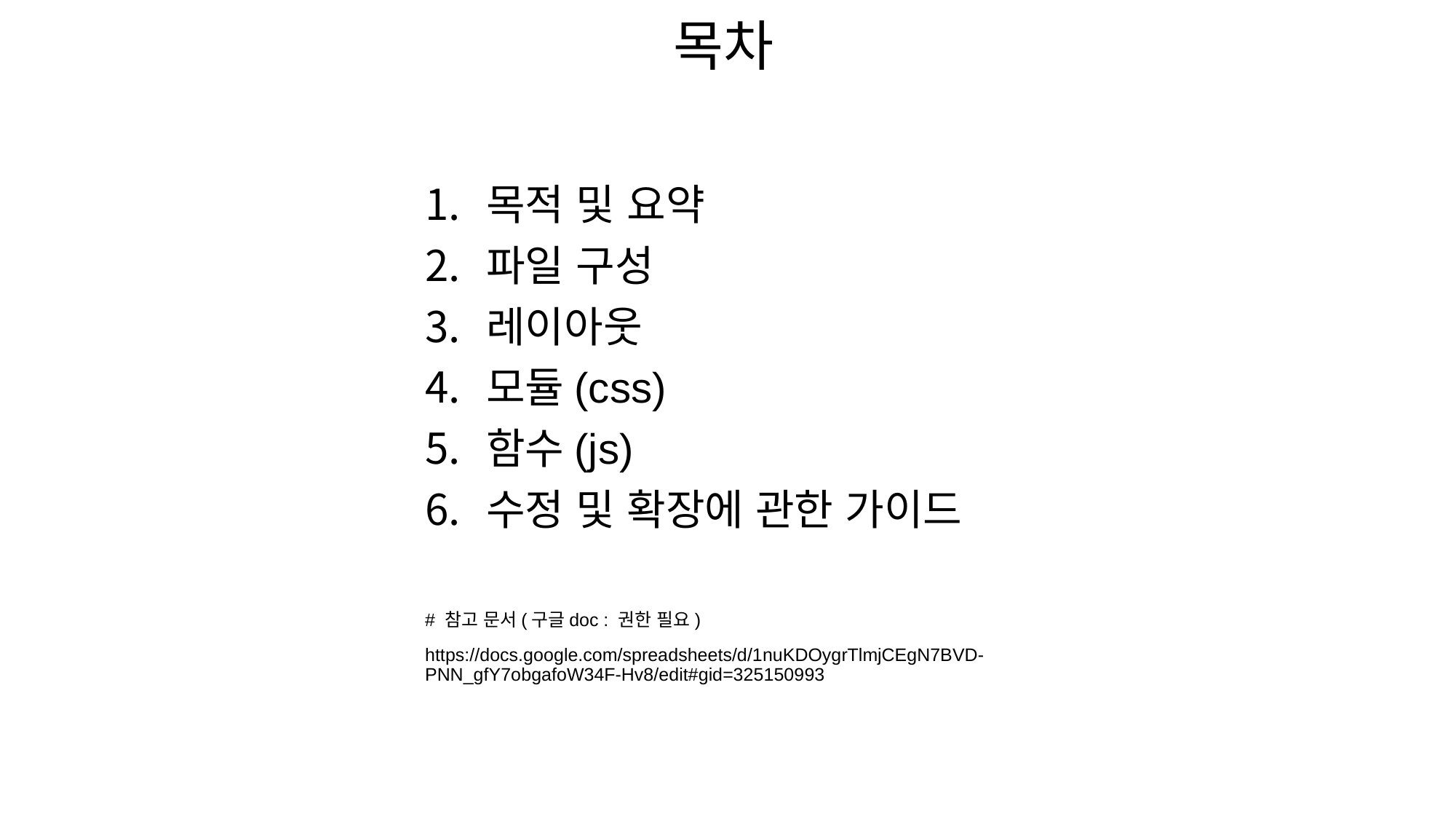

# 목차
목적 및 요약
파일 구성
레이아웃
모듈(css)
함수(js)
수정 및 확장에 관한 가이드

# 참고 문서(구글doc : 권한 필요)
https://docs.google.com/spreadsheets/d/1nuKDOygrTlmjCEgN7BVD-PNN_gfY7obgafoW34F-Hv8/edit#gid=325150993